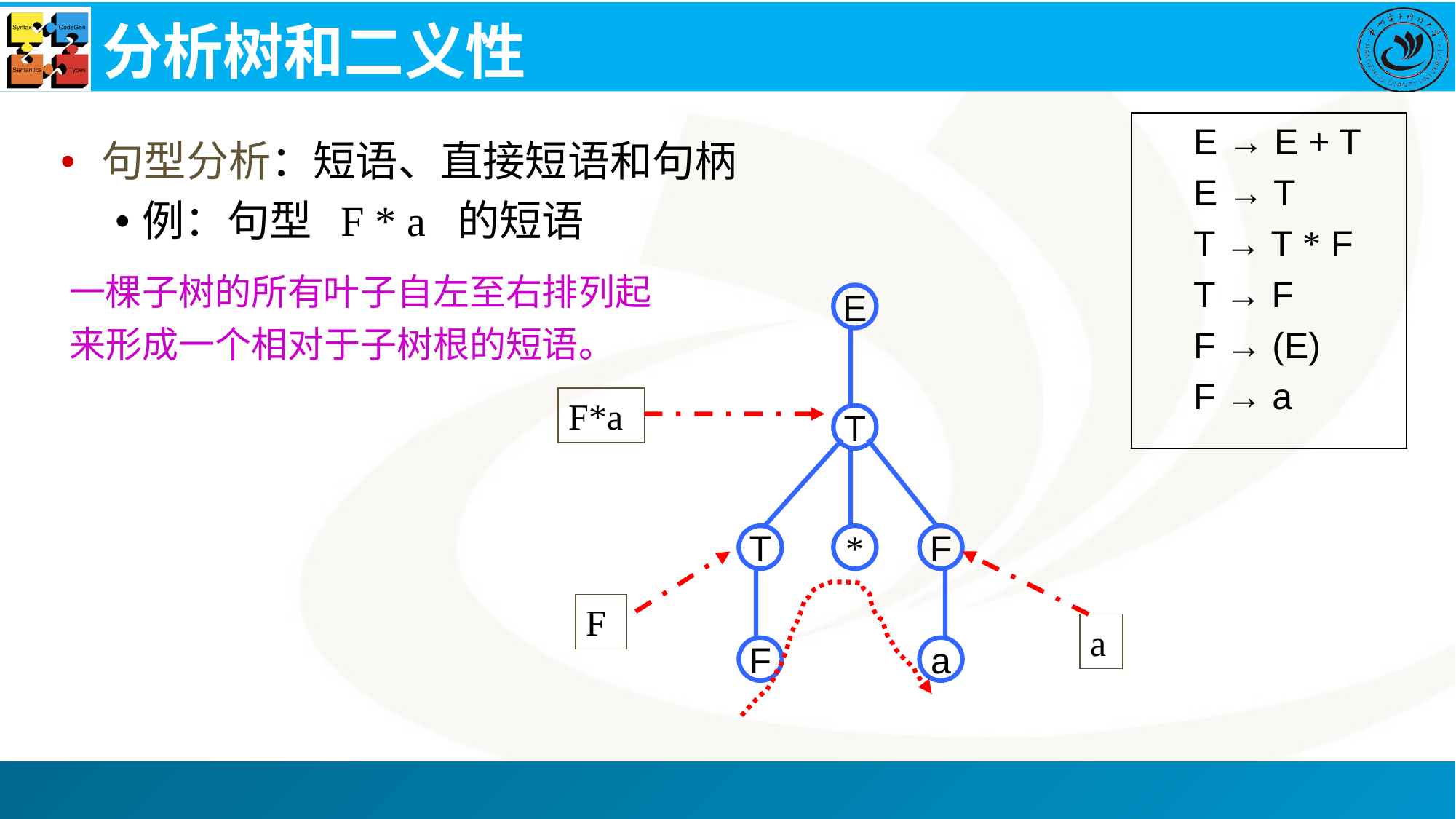

# 分析树和二义性
     E → E + T
     E → T
     T → T * F
     T → F
     F → (E)
     F → a
句型分析：短语、直接短语和句柄
例：句型  F * a  的短语
一棵子树的所有叶子自左至右排列起来形成一个相对于子树根的短语。
E

F*a
T

T
*
F

F
a
F
a
54